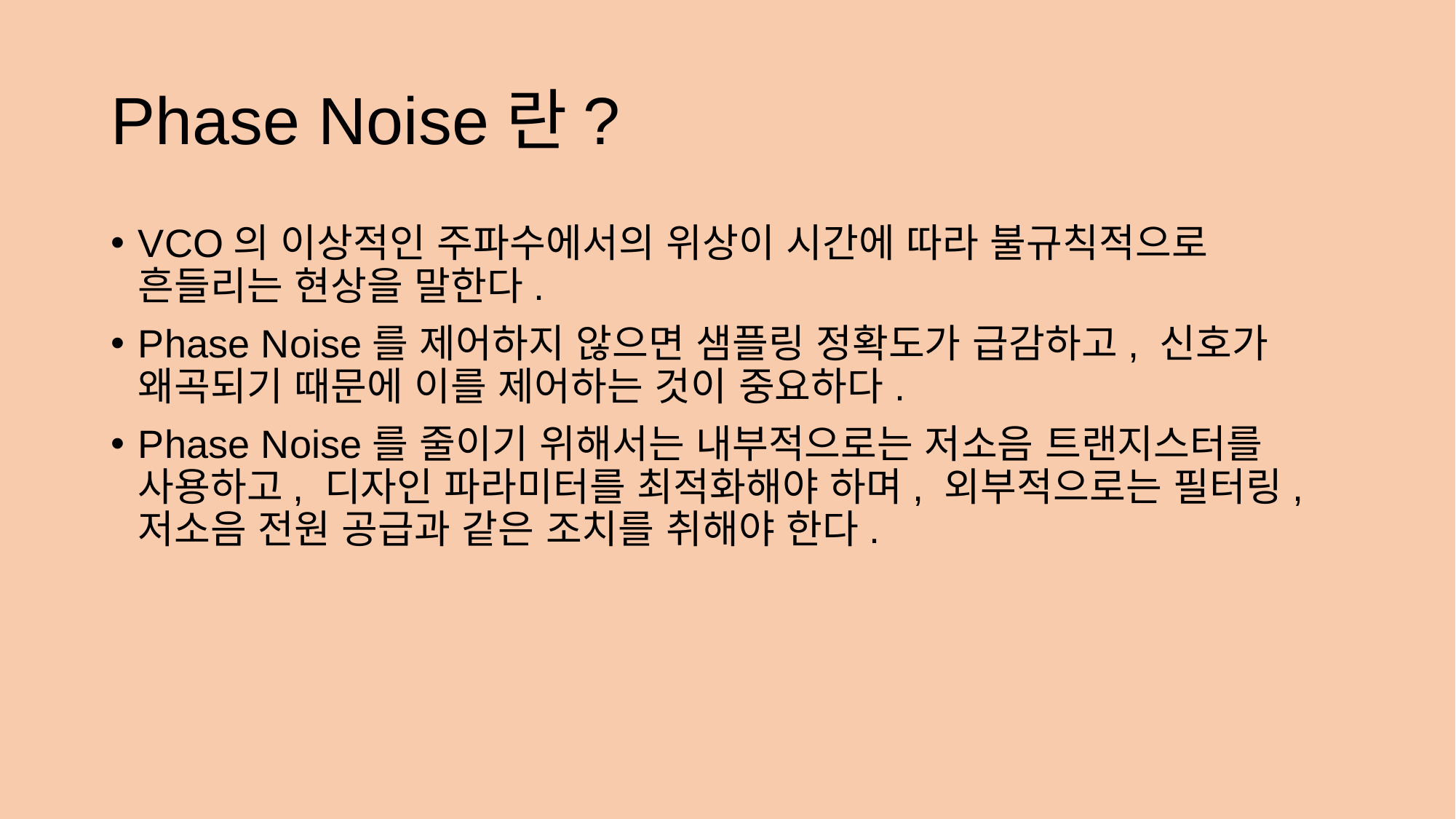

# Phase Noise란?
VCO의 이상적인 주파수에서의 위상이 시간에 따라 불규칙적으로 흔들리는 현상을 말한다.
Phase Noise를 제어하지 않으면 샘플링 정확도가 급감하고, 신호가 왜곡되기 때문에 이를 제어하는 것이 중요하다.
Phase Noise를 줄이기 위해서는 내부적으로는 저소음 트랜지스터를 사용하고, 디자인 파라미터를 최적화해야 하며, 외부적으로는 필터링, 저소음 전원 공급과 같은 조치를 취해야 한다.